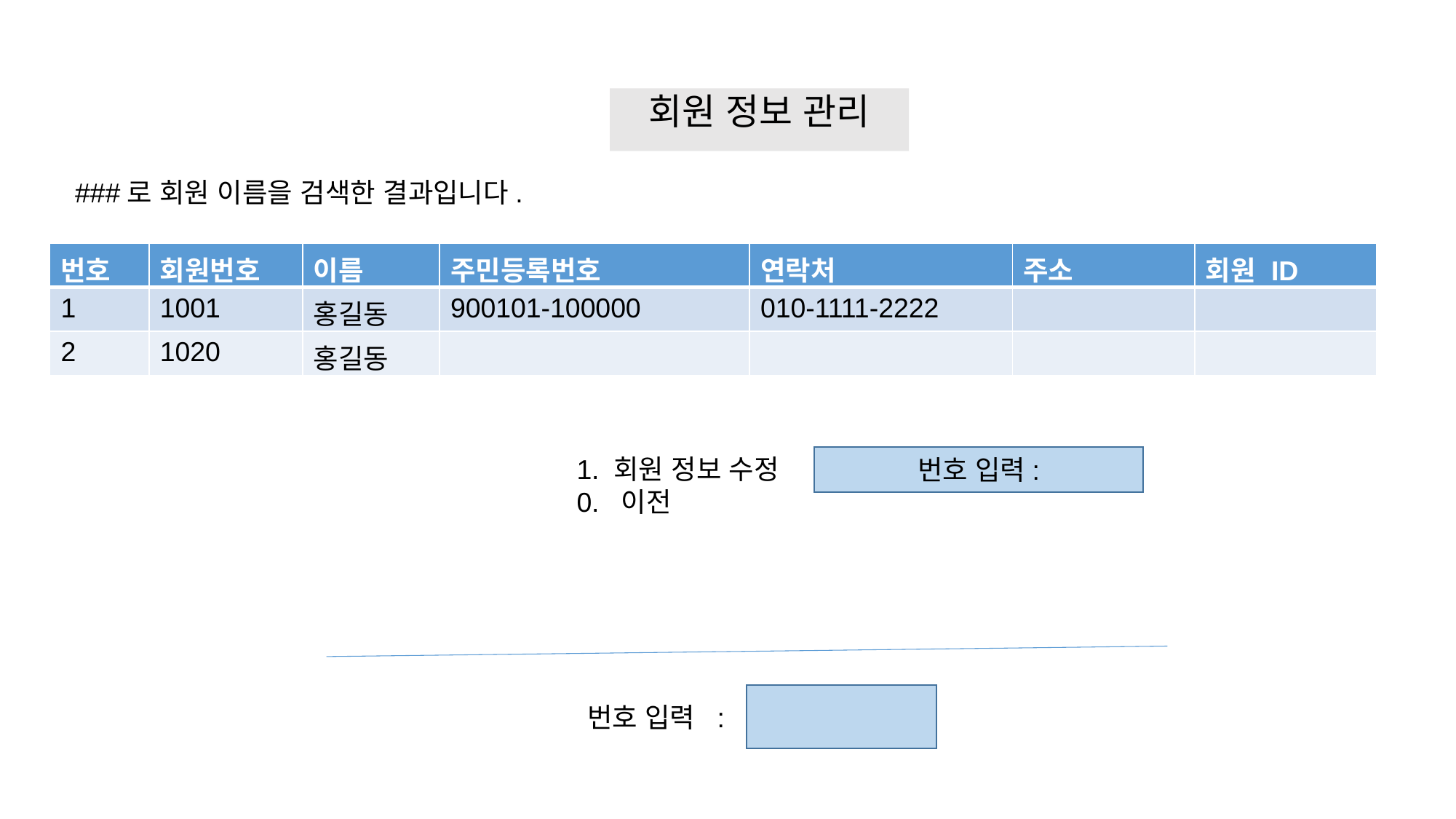

회원 정보 관리
###로 회원 이름을 검색한 결과입니다.
| 번호 | 회원번호 | 이름 | 주민등록번호 | 연락처 | 주소 | 회원 ID |
| --- | --- | --- | --- | --- | --- | --- |
| 1 | 1001 | 홍길동 | 900101-100000 | 010-1111-2222 |  |  |
| 2 | 1020 | 홍길동 |  |  |  |  |
1. 회원 정보 수정
0.  이전
번호 입력:

번호 입력  :